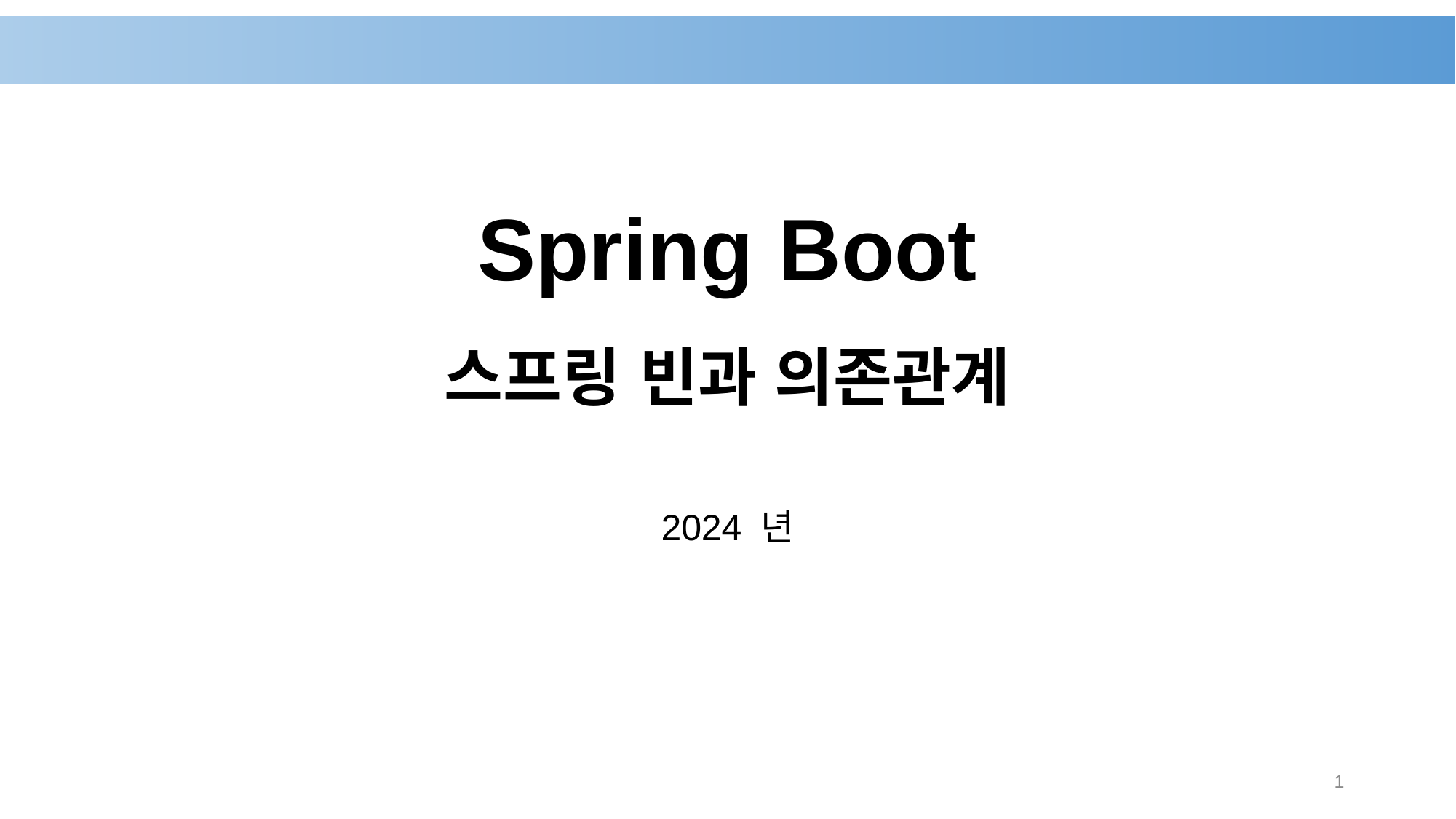

# Spring Boot 스프링 빈과 의존관계
2024 년
1